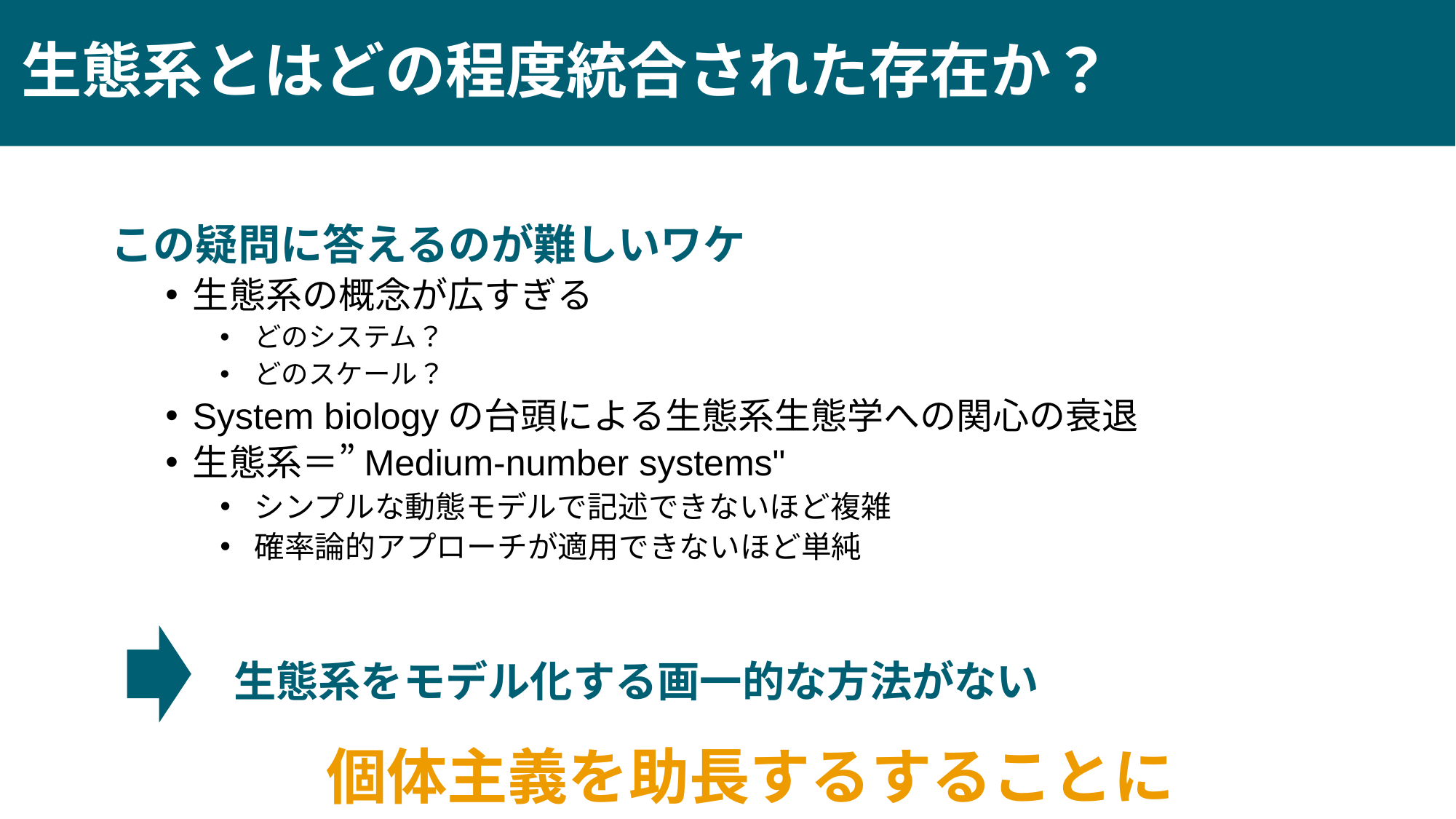

# 生態系とはどの程度統合された存在か？
この疑問に答えるのが難しいワケ
生態系の概念が広すぎる
どのシステム？
どのスケール？
System biologyの台頭による生態系生態学への関心の衰退
生態系＝”Medium-number systems"
シンプルな動態モデルで記述できないほど複雑
確率論的アプローチが適用できないほど単純

生態系をモデル化する画一的な方法がない
個体主義を助長するすることに